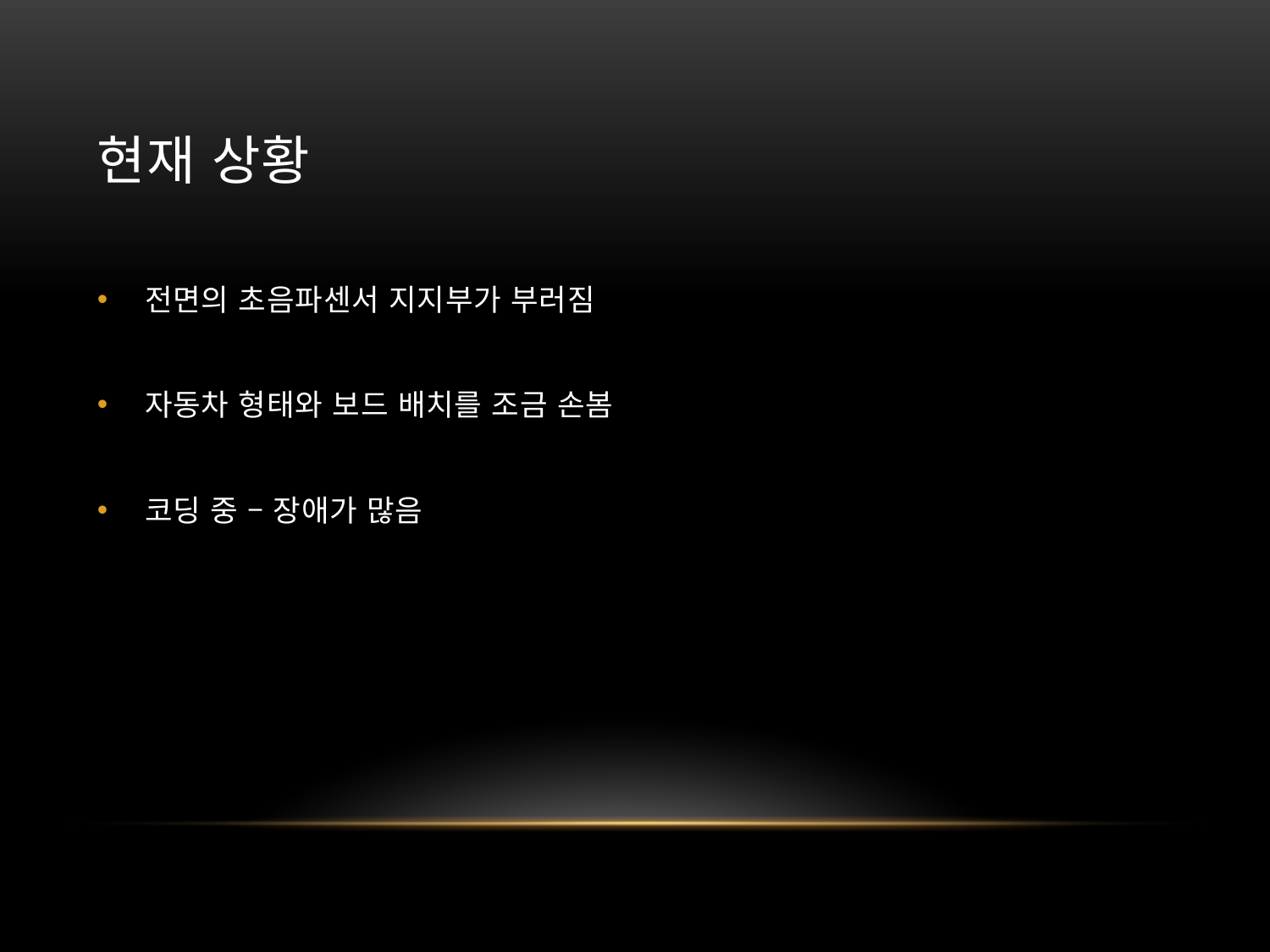

# 현재 상황

전면의 초음파센서 지지부가 부러짐

자동차 형태와 보드 배치를 조금 손봄

코딩 중 – 장애가 많음